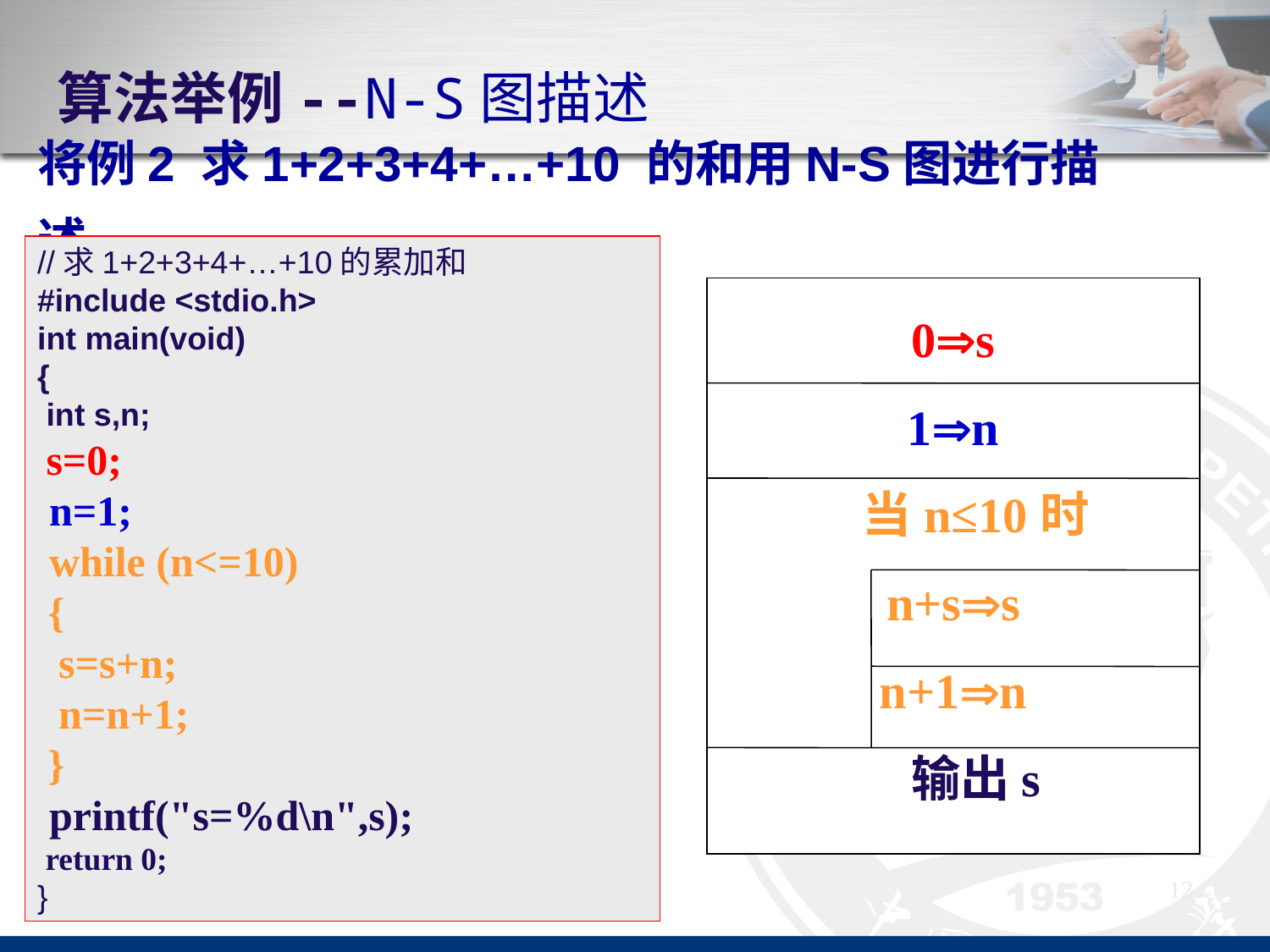

算法举例--N-S图描述
将例2 求1+2+3+4+…+10 的和用N-S图进行描述。
//求1+2+3+4+…+10的累加和
#include <stdio.h>
int main(void)
{
 int s,n;
 s=0;
 n=1;
 while (n<=10)
 {
  s=s+n;
  n=n+1;
 }
 printf("s=%d\n",s);
 return 0;
}

0⇒s
1⇒n
   当n≤10时
n+s⇒s
n+1⇒n
   输出s

12